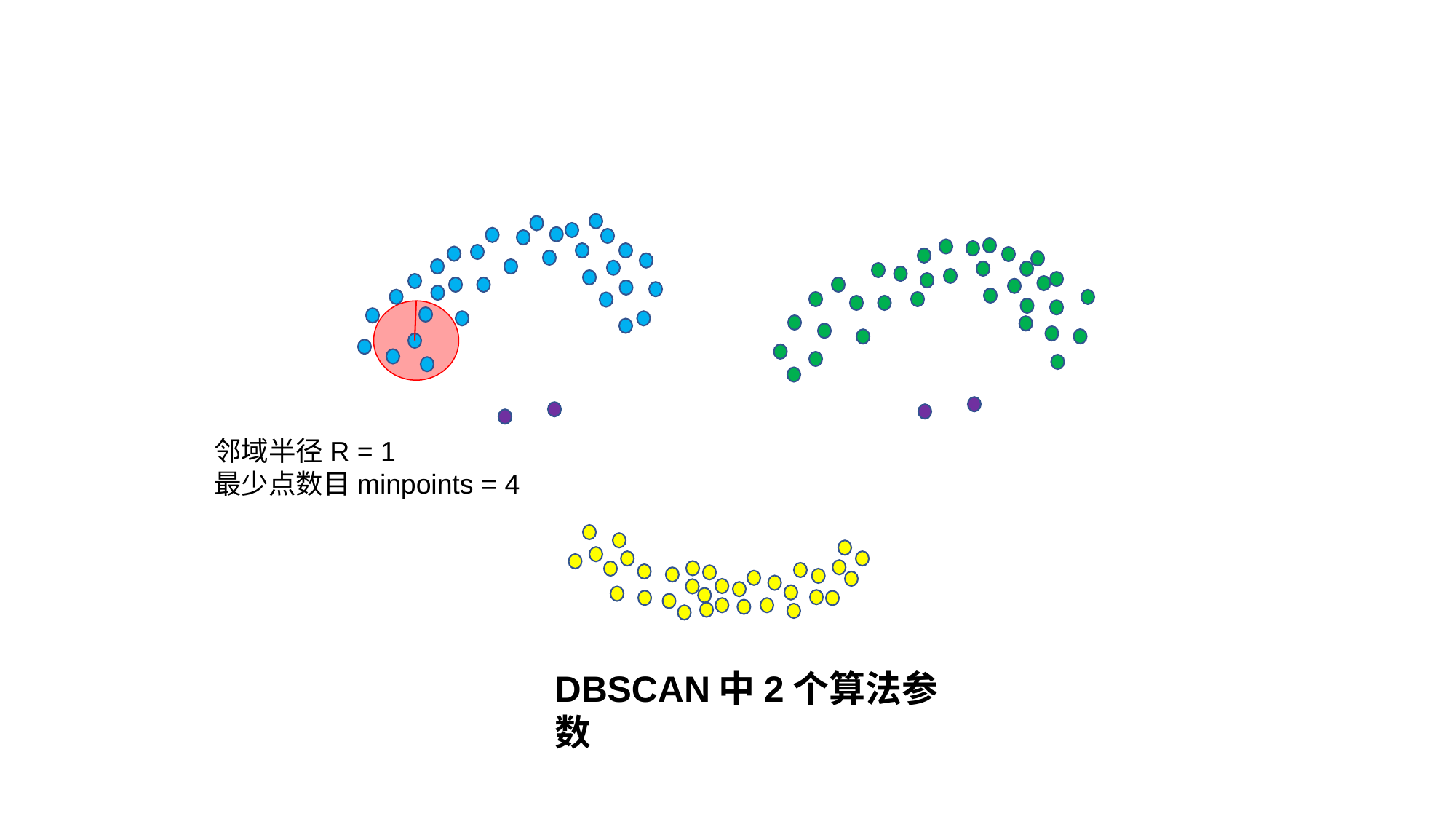

邻域半径R = 1
最少点数目minpoints = 4

DBSCAN中2个算法参数